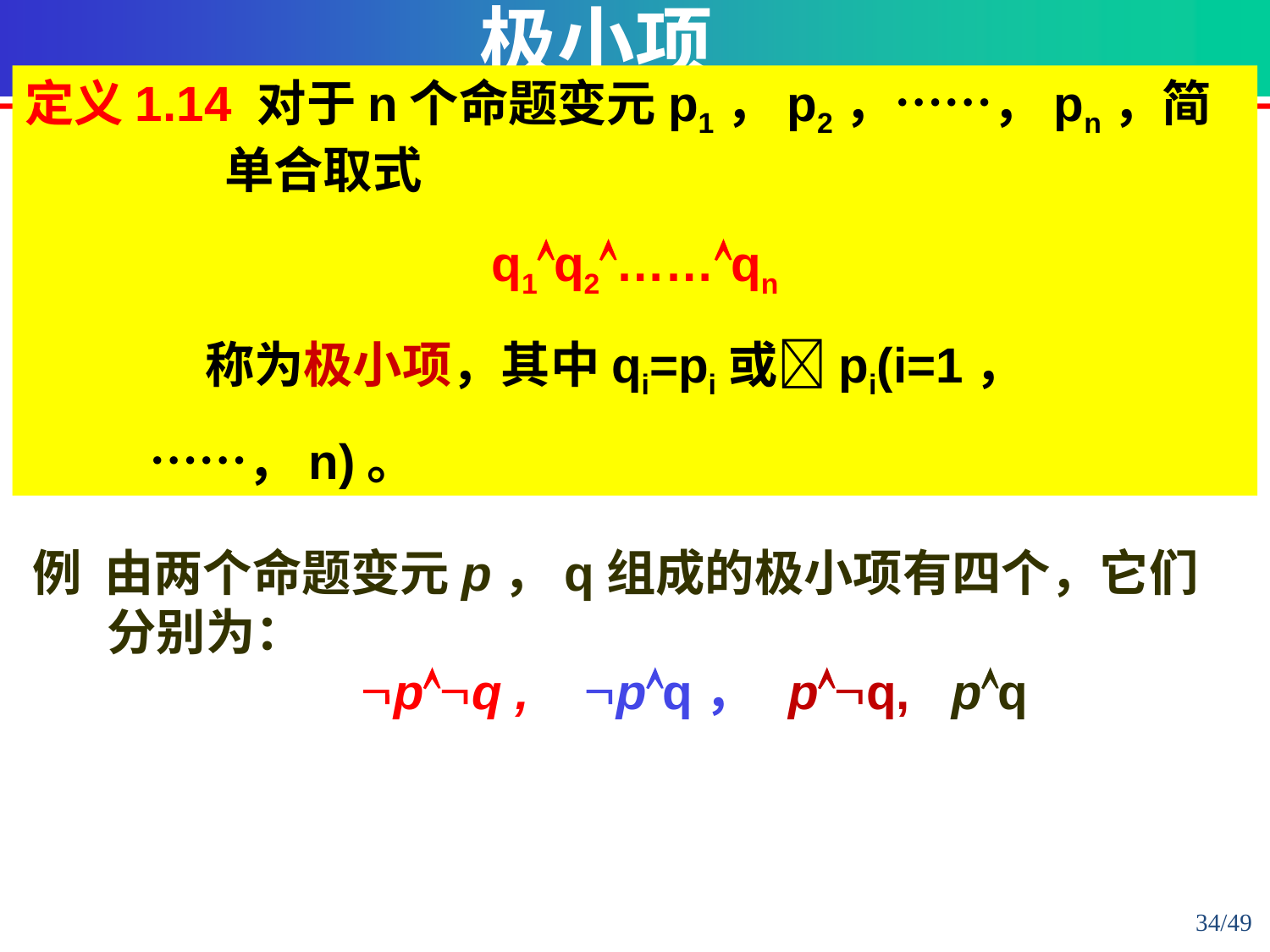

极小项
定义1.14 对于n个命题变元p1，p2，……，pn，简单合取式
q1∧q2∧……∧qn
               称为极小项，其中qi=pi或¬pi(i=1，……，n)。
例  由两个命题变元p，q组成的极小项有四个，它们分别为：
			¬p∧¬q ,    ¬p∧q，  p∧¬q,   p∧q
34/49